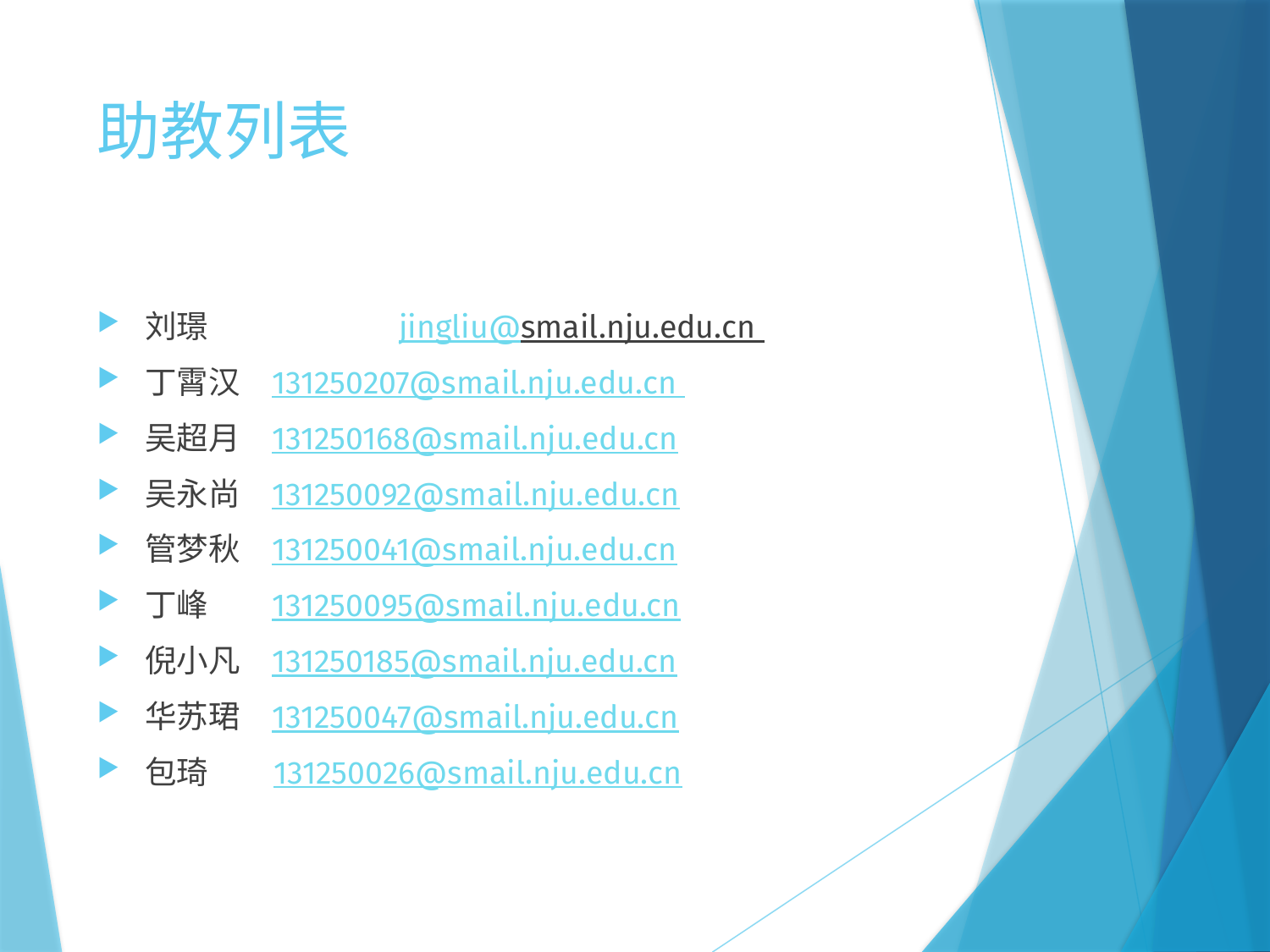

# 助教列表
刘璟		jingliu@smail.nju.edu.cn
丁霄汉	131250207@smail.nju.edu.cn
吴超月   	131250168@smail.nju.edu.cn
吴永尚   	131250092@smail.nju.edu.cn
管梦秋   	131250041@smail.nju.edu.cn
丁峰      	131250095@smail.nju.edu.cn
倪小凡   	131250185@smail.nju.edu.cn
华苏珺   	131250047@smail.nju.edu.cn
包琦        131250026@smail.nju.edu.cn